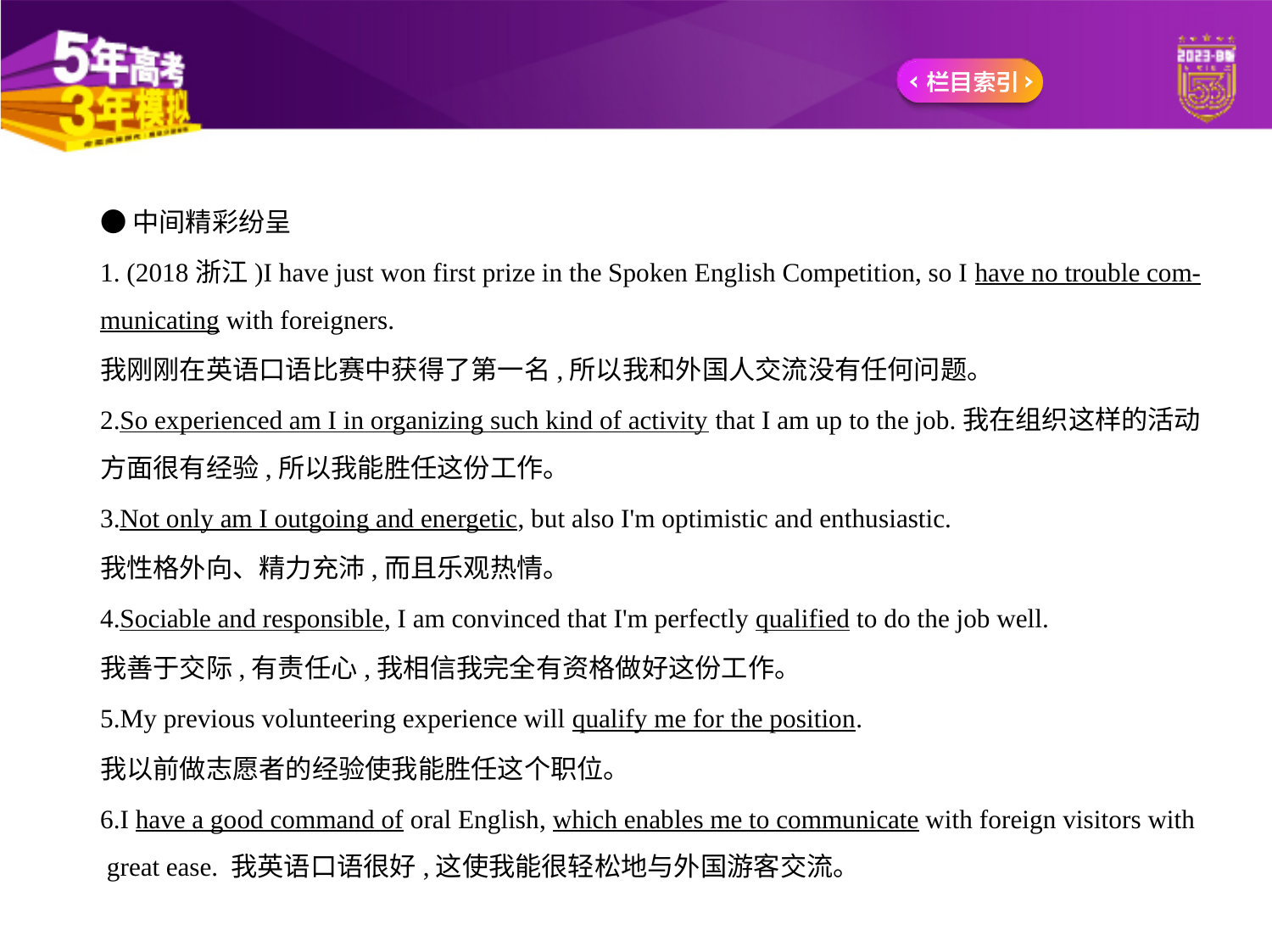

●中间精彩纷呈
1. (2018浙江)I have just won first prize in the Spoken English Competition, so I have no trouble com-
municating with foreigners.
我刚刚在英语口语比赛中获得了第一名,所以我和外国人交流没有任何问题。
2.So experienced am I in organizing such kind of activity that I am up to the job.我在组织这样的活动
方面很有经验,所以我能胜任这份工作。
3.Not only am I outgoing and energetic, but also I'm optimistic and enthusiastic.
我性格外向、精力充沛,而且乐观热情。
4.Sociable and responsible, I am convinced that I'm perfectly qualified to do the job well.
我善于交际,有责任心,我相信我完全有资格做好这份工作。
5.My previous volunteering experience will qualify me for the position.
我以前做志愿者的经验使我能胜任这个职位。
6.I have a good command of oral English, which enables me to communicate with foreign visitors with
 great ease. 我英语口语很好,这使我能很轻松地与外国游客交流。